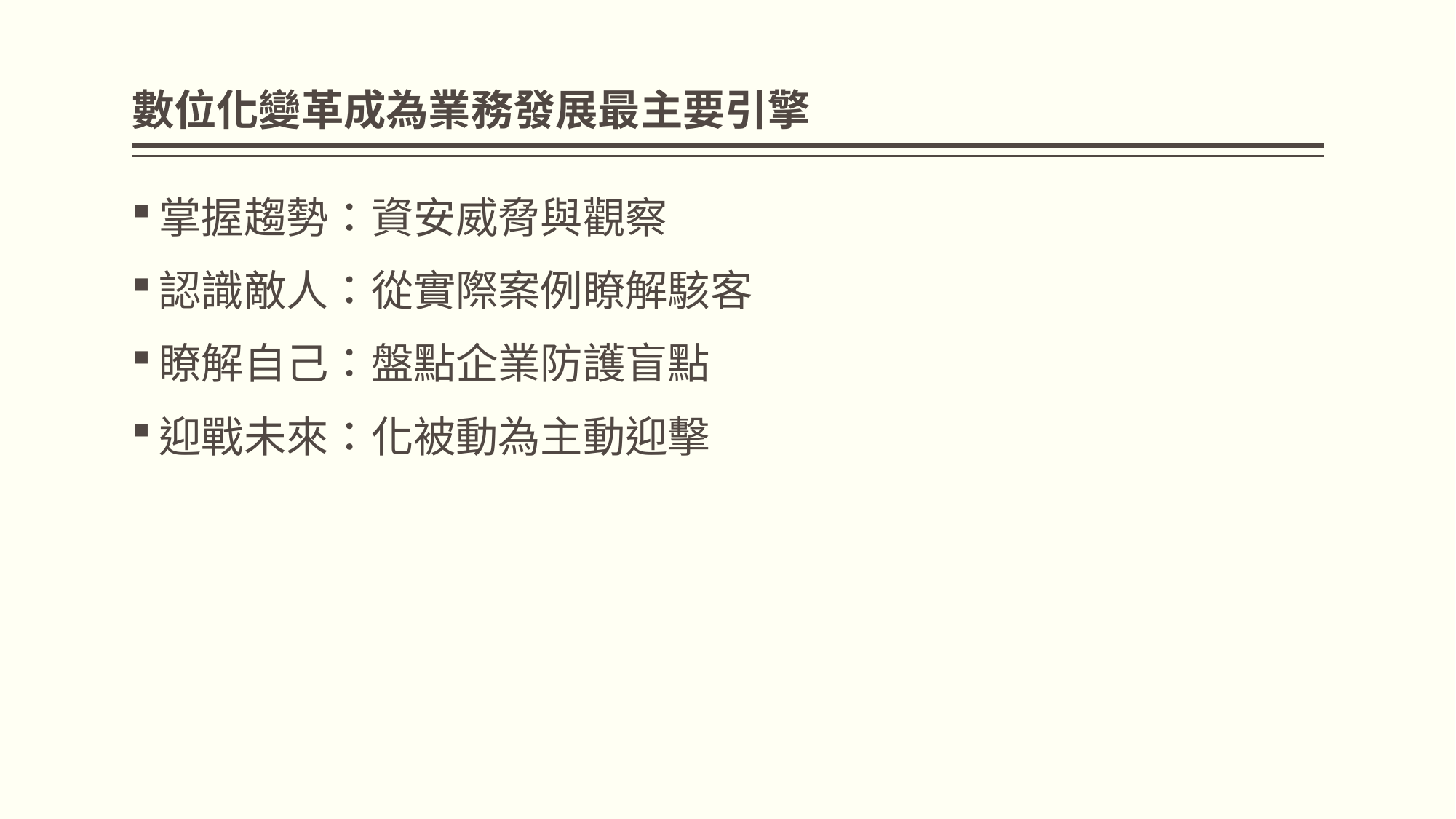

# 數位化變革成為業務發展最主要引擎
掌握趨勢：資安威脅與觀察
認識敵人：從實際案例瞭解駭客
瞭解自己：盤點企業防護盲點
迎戰未來：化被動為主動迎擊